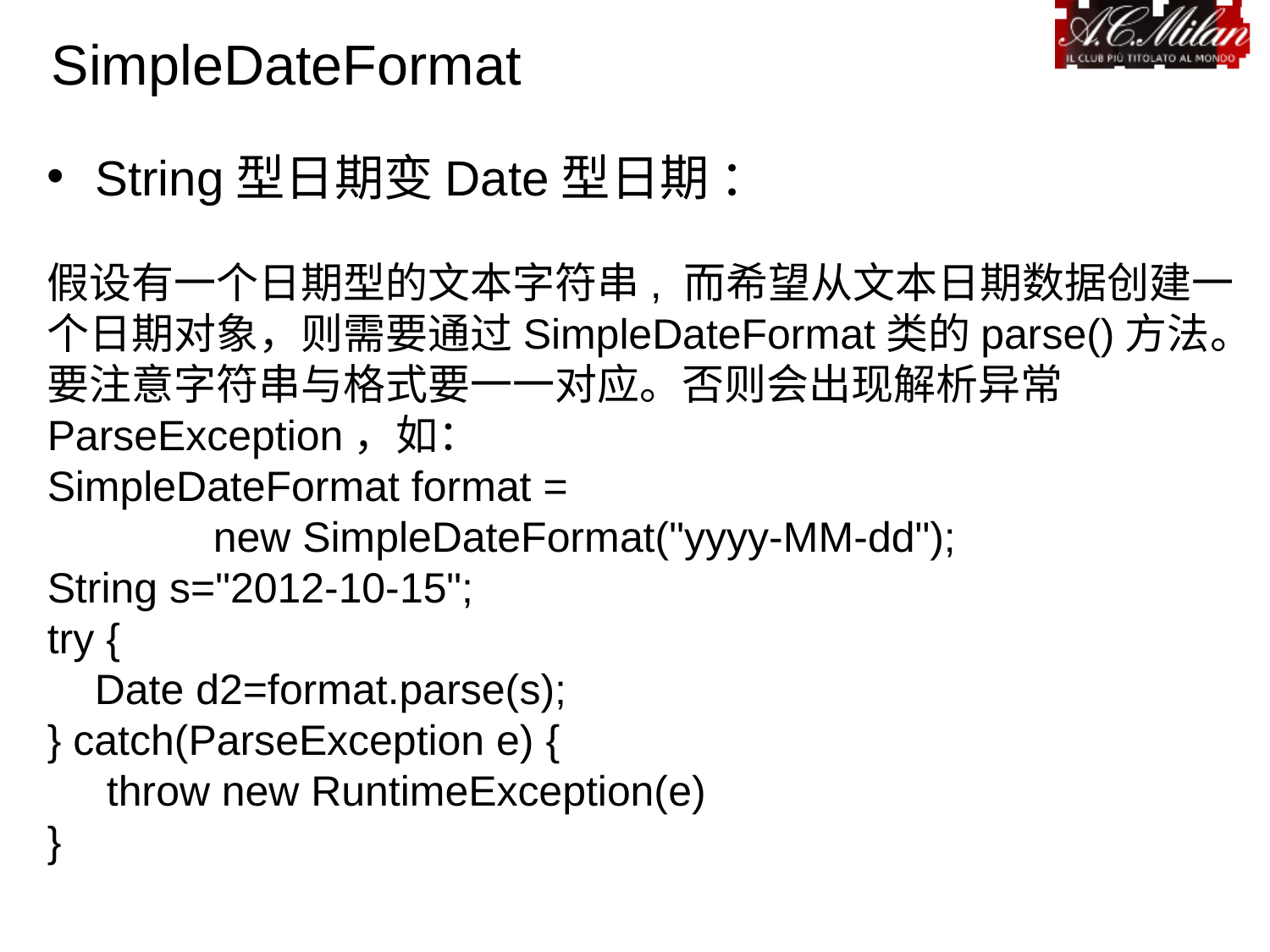

SimpleDateFormat

String型日期变Date型日期 ：

假设有一个日期型的文本字符串, 而希望从文本日期数据创建一个日期对象，则需要通过SimpleDateFormat类的parse()方法。要注意字符串与格式要一一对应。否则会出现解析异常ParseException，如：
SimpleDateFormat format =
              new SimpleDateFormat("yyyy-MM-dd");
String s="2012-10-15";
try {
    Date d2=format.parse(s);
} catch(ParseException e) {
     throw new RuntimeException(e)
}